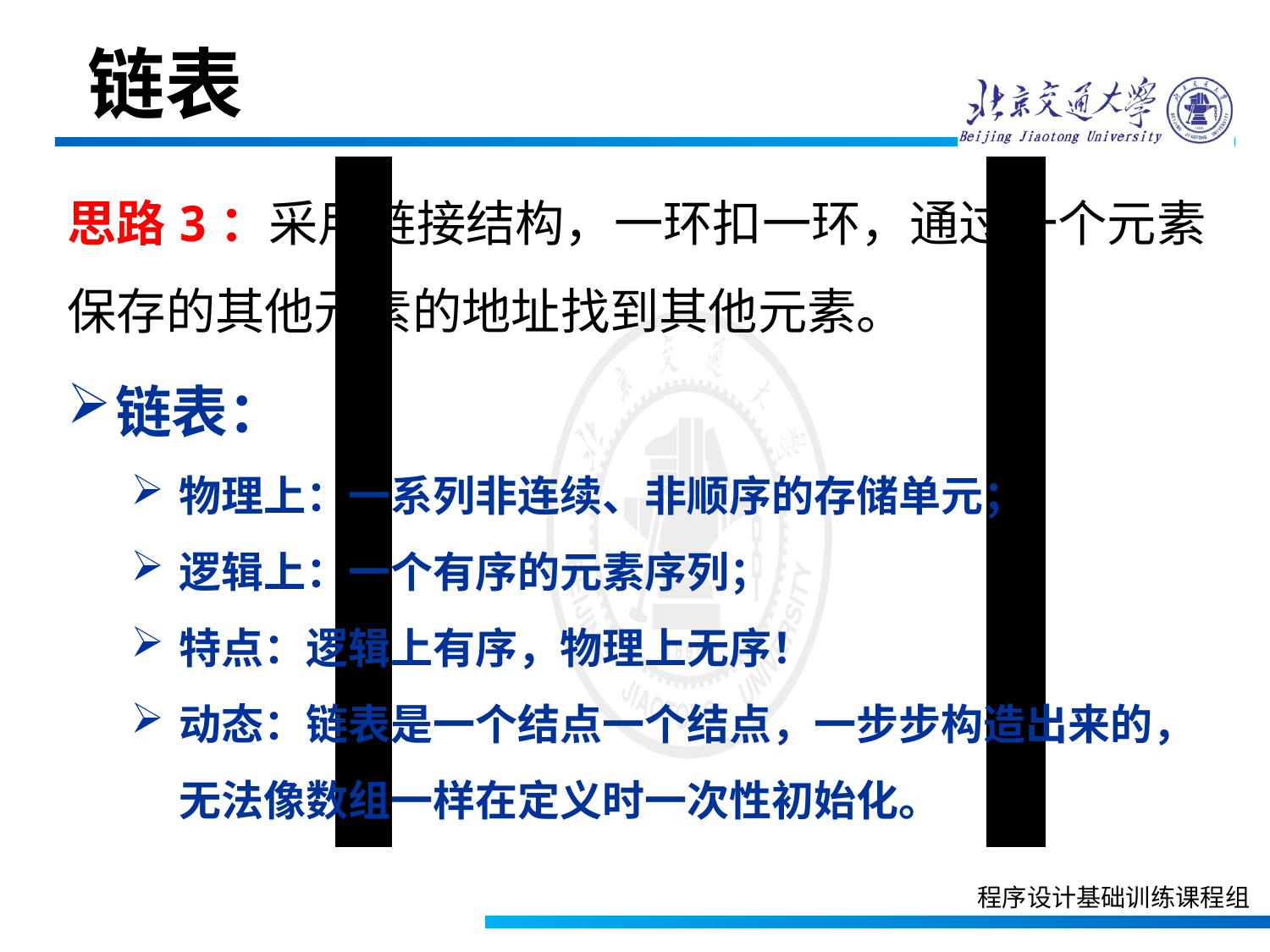

链表
思路3：采用链接结构，一环扣一环，通过一个元素保存的其他元素的地址找到其他元素。
链表：
物理上：一系列非连续、非顺序的存储单元；
逻辑上：一个有序的元素序列；
特点：逻辑上有序，物理上无序！
动态：链表是一个结点一个结点，一步步构造出来的，无法像数组一样在定义时一次性初始化。
程序设计基础训练课程组